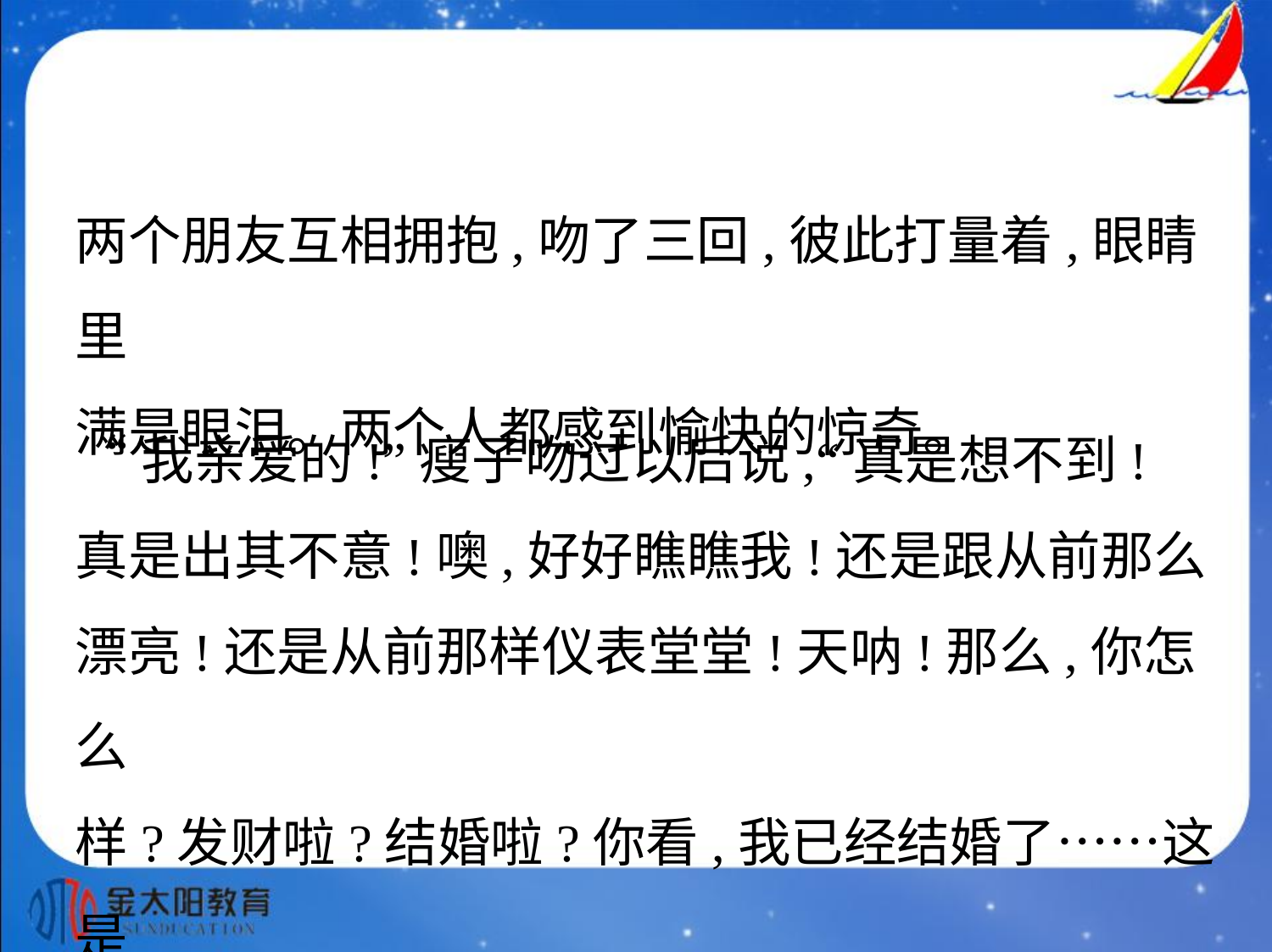

两个朋友互相拥抱,吻了三回,彼此打量着,眼睛里
满是眼泪。两个人都感到愉快的惊奇。
“我亲爱的!”瘦子吻过以后说,“真是想不到!
真是出其不意!噢,好好瞧瞧我!还是跟从前那么
漂亮!还是从前那样仪表堂堂!天呐!那么,你怎么
样?发财啦?结婚啦?你看,我已经结婚了……这是